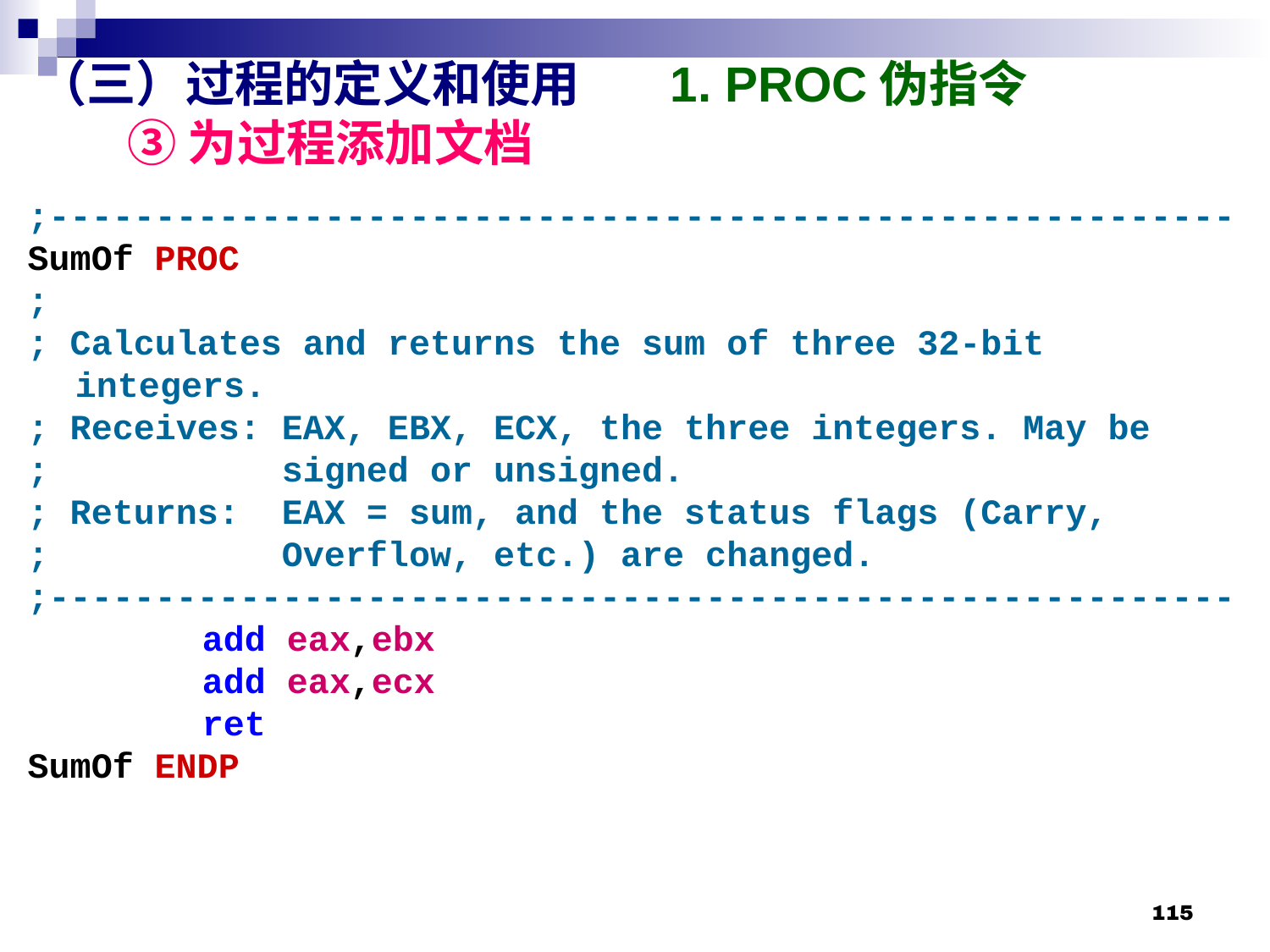

# （三）过程的定义和使用       1. PROC伪指令 ③ 为过程添加文档
;--------------------------------------------------------
SumOf PROC
;
; Calculates and returns the sum of three 32-bit integers.
; Receives: EAX, EBX, ECX, the three integers. May be
;           signed or unsigned.
; Returns:  EAX = sum, and the status flags (Carry,
;           Overflow, etc.) are changed.
;--------------------------------------------------------
		add eax,ebx
		add eax,ecx
		ret
SumOf ENDP
115